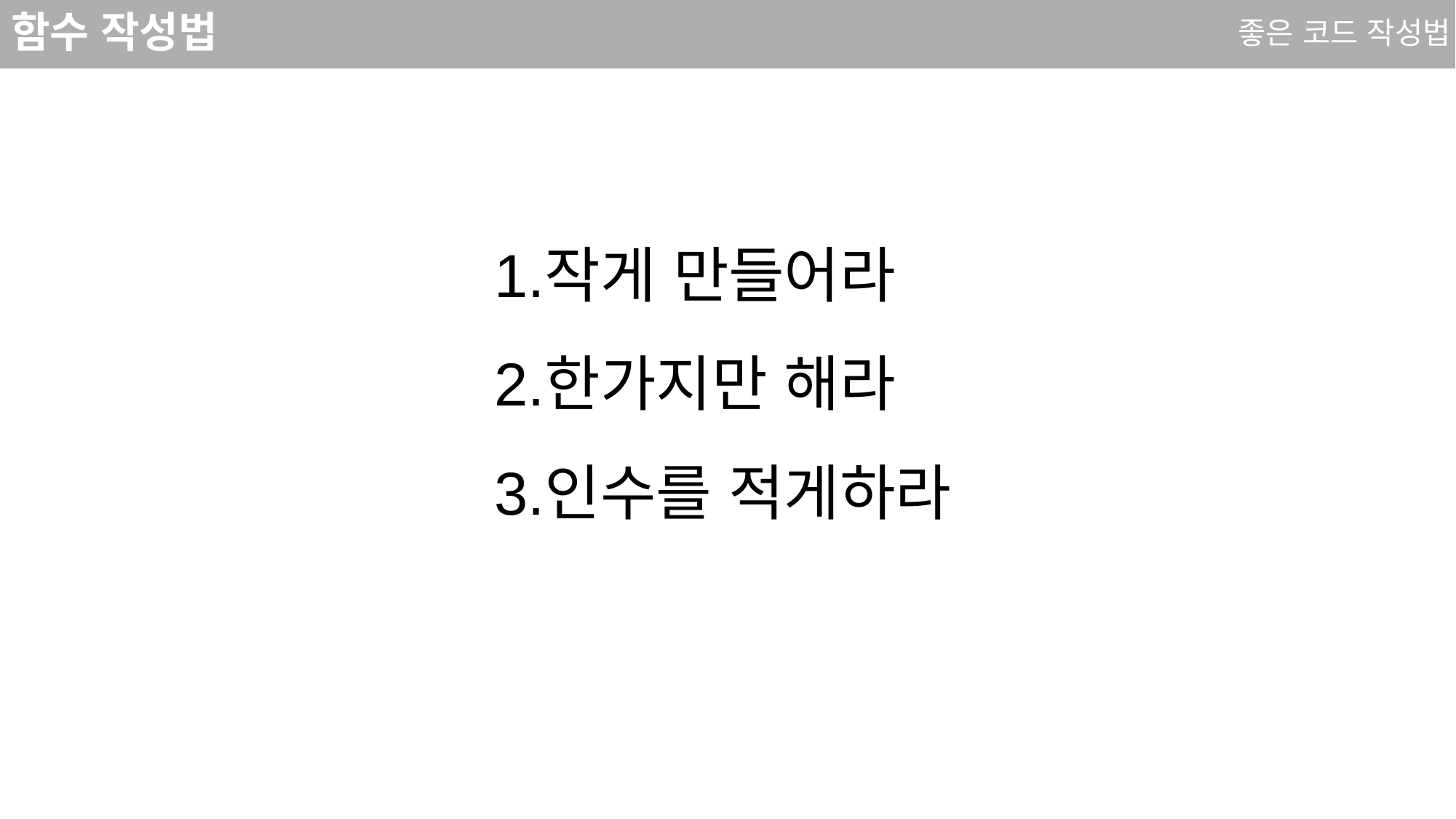

# 함수 작성법
좋은 코드 작성법
작게 만들어라
한가지만 해라
인수를 적게하라